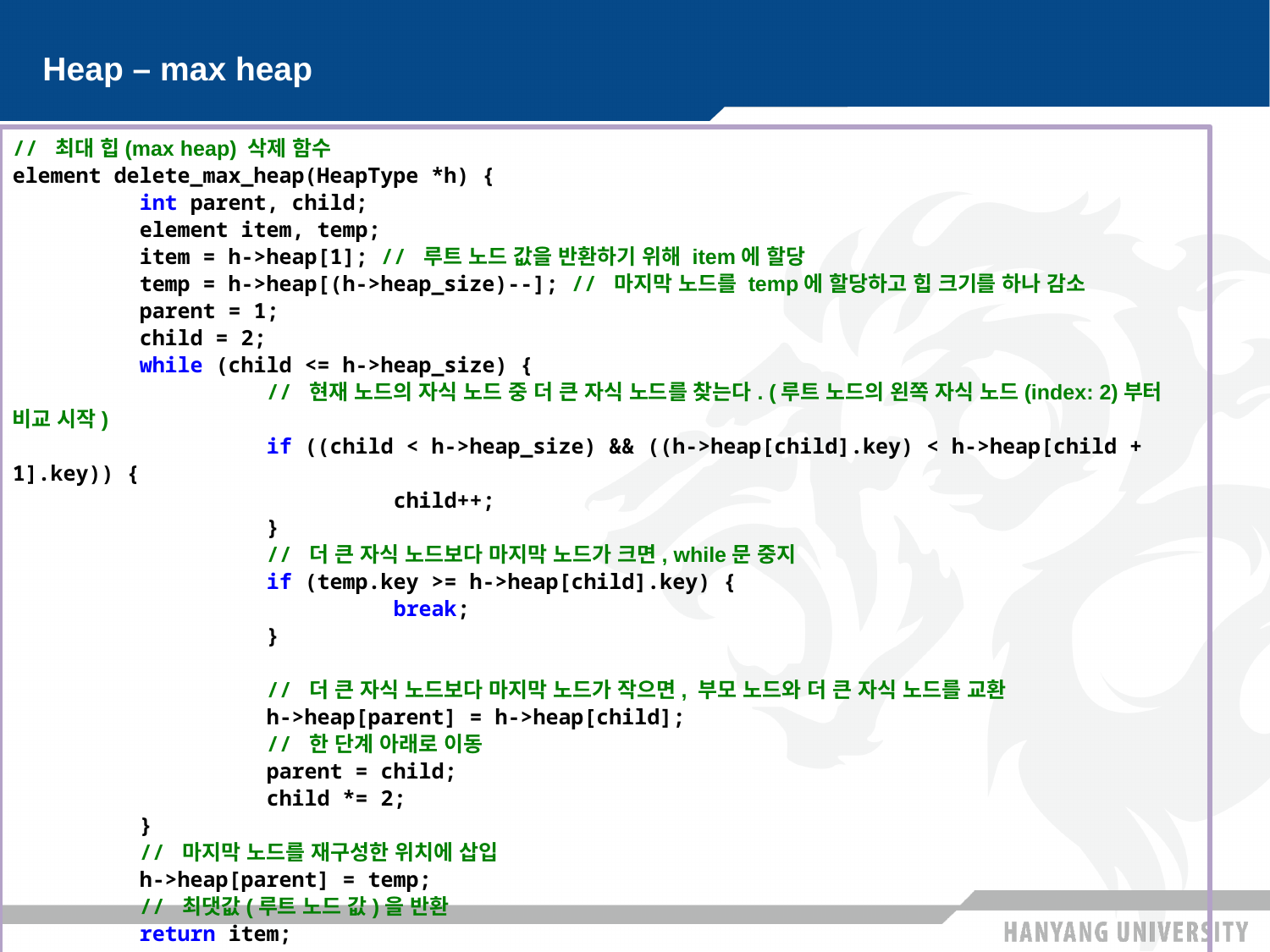

# Heap – max heap
// 최대 힙(max heap) 삭제 함수
element delete_max_heap(HeapType *h) {
	int parent, child;
	element item, temp;
	item = h->heap[1]; // 루트 노드 값을 반환하기 위해 item에 할당
	temp = h->heap[(h->heap_size)--]; // 마지막 노드를 temp에 할당하고 힙 크기를 하나 감소
	parent = 1;
	child = 2;
	while (child <= h->heap_size) {
		// 현재 노드의 자식 노드 중 더 큰 자식 노드를 찾는다. (루트 노드의 왼쪽 자식 노드(index: 2)부터 비교 시작)
		if ((child < h->heap_size) && ((h->heap[child].key) < h->heap[child + 1].key)) {
			child++;
		}
		// 더 큰 자식 노드보다 마지막 노드가 크면, while문 중지
		if (temp.key >= h->heap[child].key) {
			break;
		}

		// 더 큰 자식 노드보다 마지막 노드가 작으면, 부모 노드와 더 큰 자식 노드를 교환
		h->heap[parent] = h->heap[child];
		// 한 단계 아래로 이동
		parent = child;
		child *= 2;
	}
	// 마지막 노드를 재구성한 위치에 삽입
	h->heap[parent] = temp;
	// 최댓값(루트 노드 값)을 반환
	return item;
}